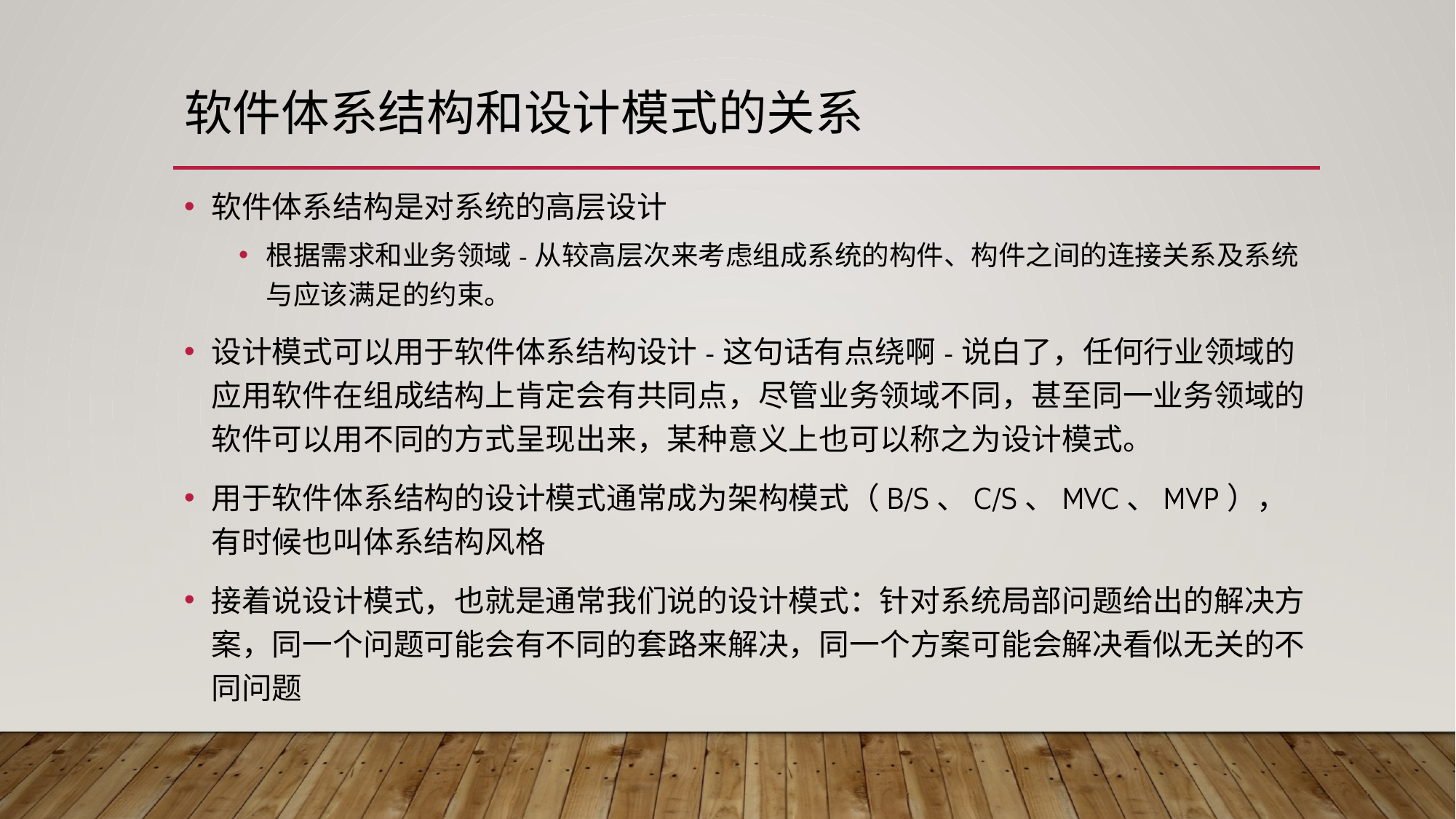

# 软件体系结构和设计模式的关系
软件体系结构是对系统的高层设计
根据需求和业务领域-从较高层次来考虑组成系统的构件、构件之间的连接关系及系统与应该满足的约束。
设计模式可以用于软件体系结构设计-这句话有点绕啊-说白了，任何行业领域的应用软件在组成结构上肯定会有共同点，尽管业务领域不同，甚至同一业务领域的软件可以用不同的方式呈现出来，某种意义上也可以称之为设计模式。
用于软件体系结构的设计模式通常成为架构模式（B/S、C/S、MVC、MVP），有时候也叫体系结构风格
接着说设计模式，也就是通常我们说的设计模式：针对系统局部问题给出的解决方案，同一个问题可能会有不同的套路来解决，同一个方案可能会解决看似无关的不同问题